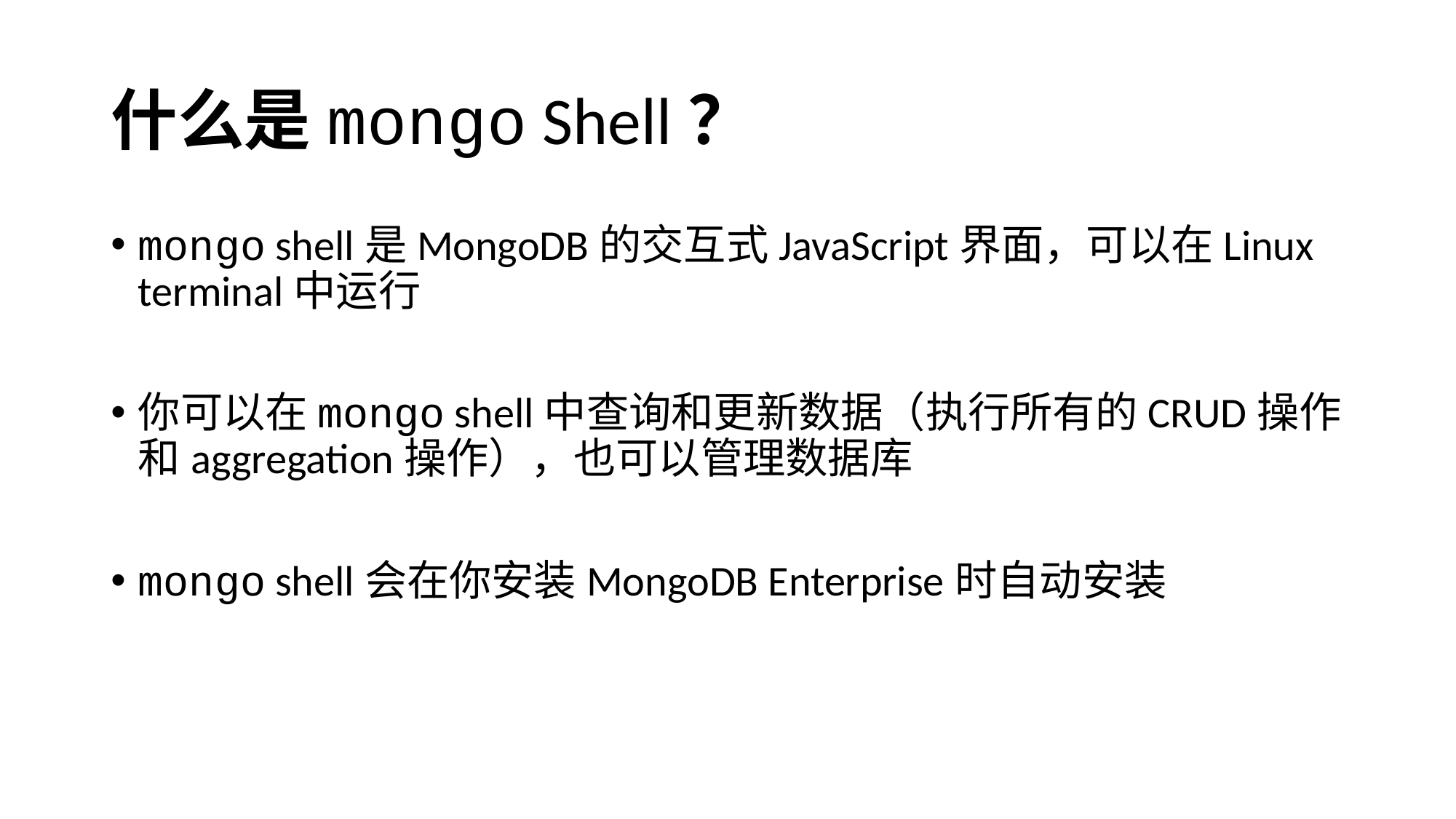

# 什么是mongo Shell？
mongo shell是MongoDB的交互式JavaScript界面，可以在Linux terminal中运行

你可以在mongo shell中查询和更新数据（执行所有的CRUD操作和aggregation操作），也可以管理数据库

mongo shell会在你安装MongoDB Enterprise时自动安装